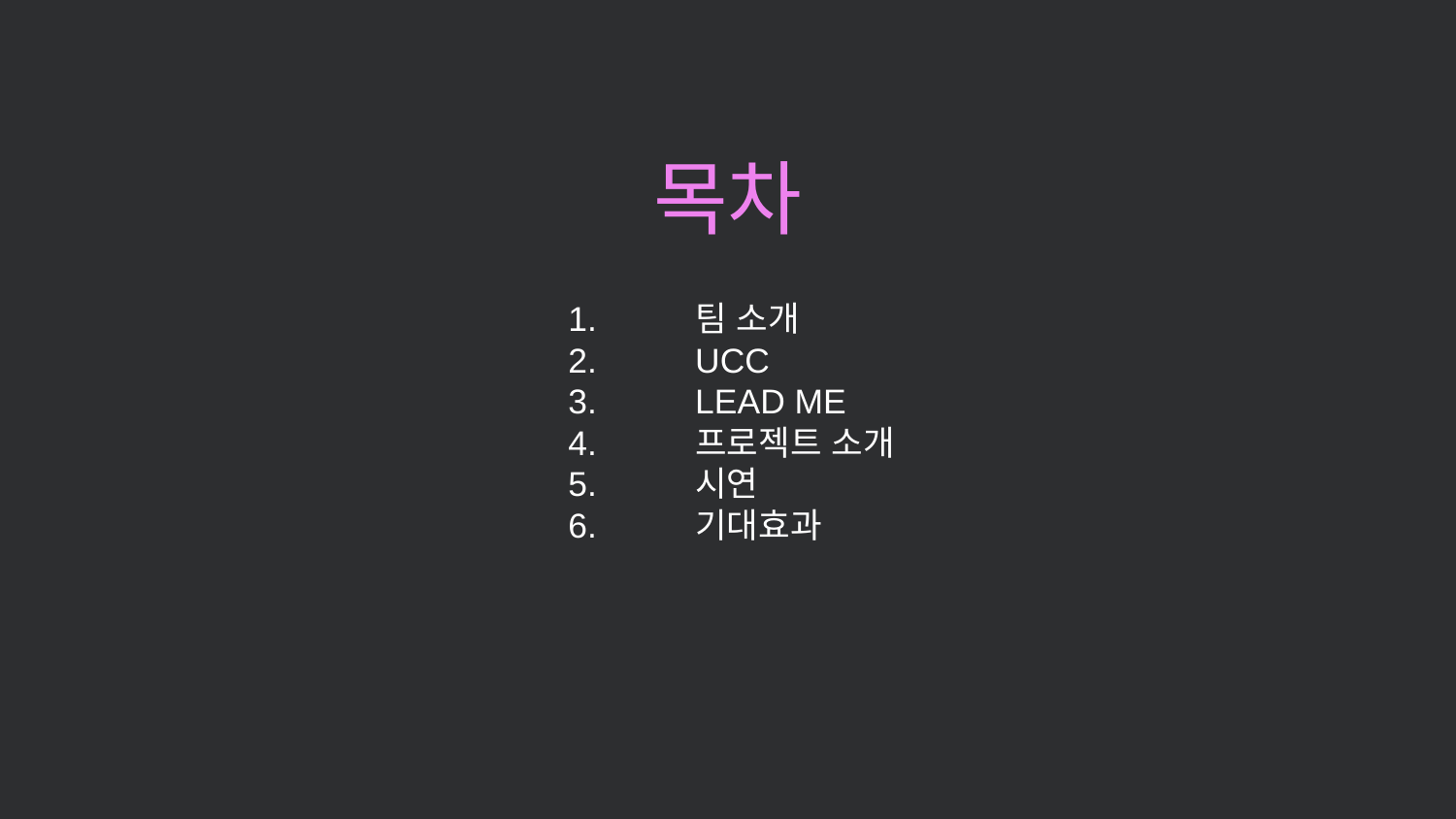

목차
  1.	팀 소개
  2.	UCC
  3.	LEAD ME
  4. 	프로젝트 소개
  5.	시연
  6.	기대효과